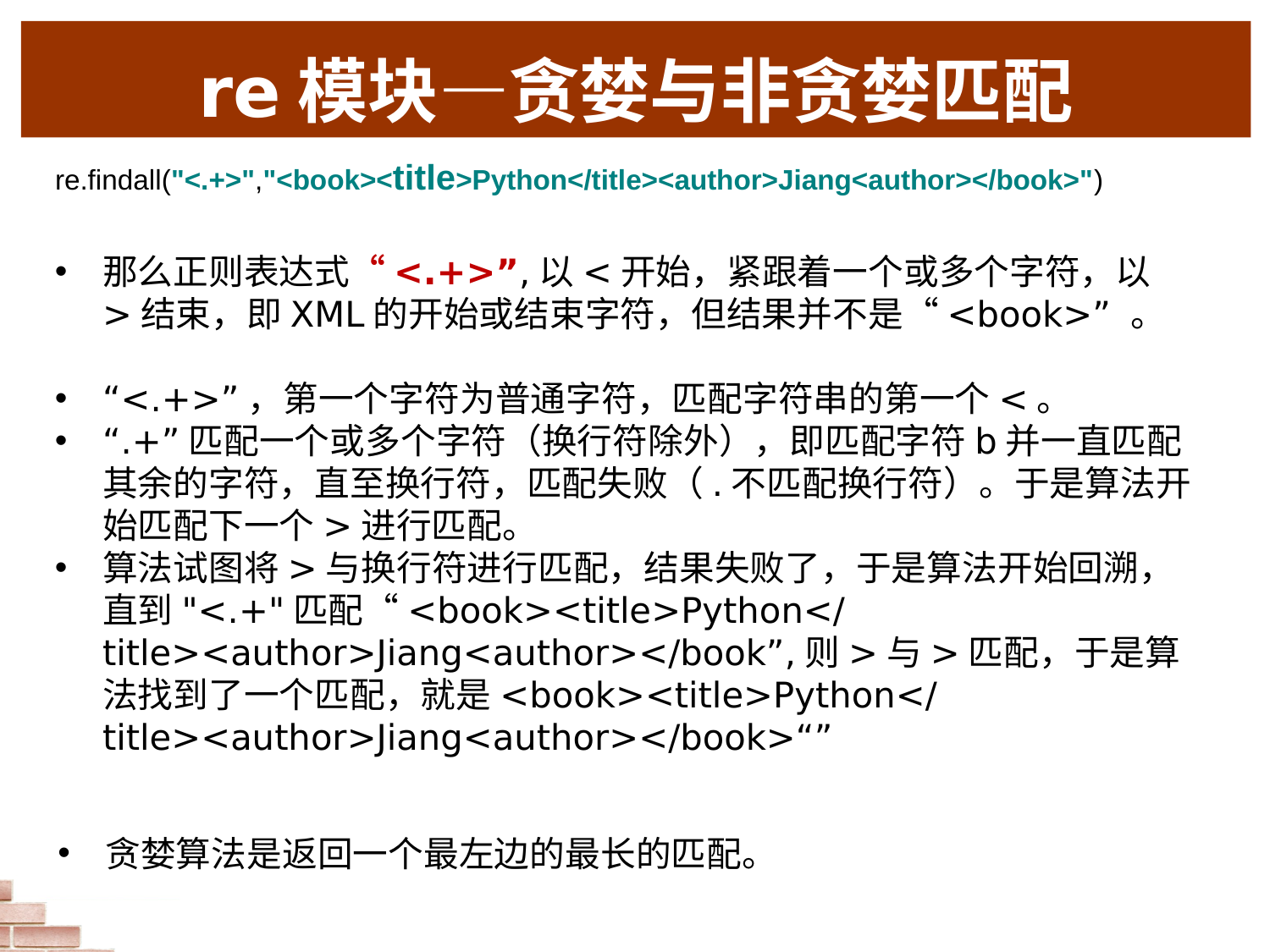

# re模块—贪婪与非贪婪匹配
re.findall("<.+>","<book><title>Python</title><author>Jiang<author></book>")
那么正则表达式“<.+>”,以<开始，紧跟着一个或多个字符，以>结束，即XML的开始或结束字符，但结果并不是“<book>” 。
“<.+>”，第一个字符为普通字符，匹配字符串的第一个<。
“.+”匹配一个或多个字符（换行符除外），即匹配字符b并一直匹配其余的字符，直至换行符，匹配失败（.不匹配换行符）。于是算法开始匹配下一个>进行匹配。
算法试图将>与换行符进行匹配，结果失败了，于是算法开始回溯，直到"<.+"匹配“<book><title>Python</title><author>Jiang<author></book”,则>与>匹配，于是算法找到了一个匹配，就是<book><title>Python</title><author>Jiang<author></book>“”
贪婪算法是返回一个最左边的最长的匹配。